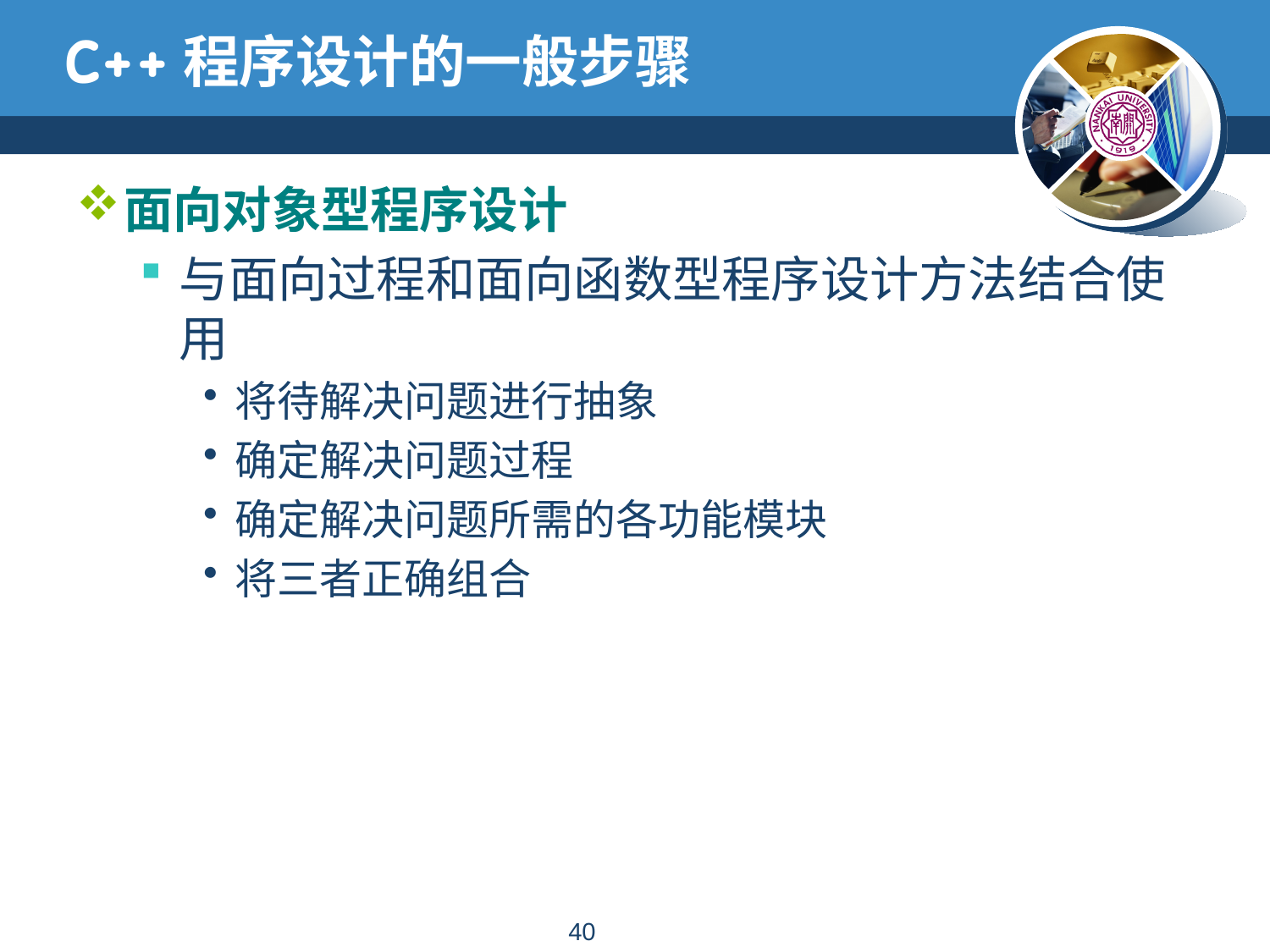

# C++程序设计的一般步骤
面向对象型程序设计
与面向过程和面向函数型程序设计方法结合使用
将待解决问题进行抽象
确定解决问题过程
确定解决问题所需的各功能模块
将三者正确组合
40